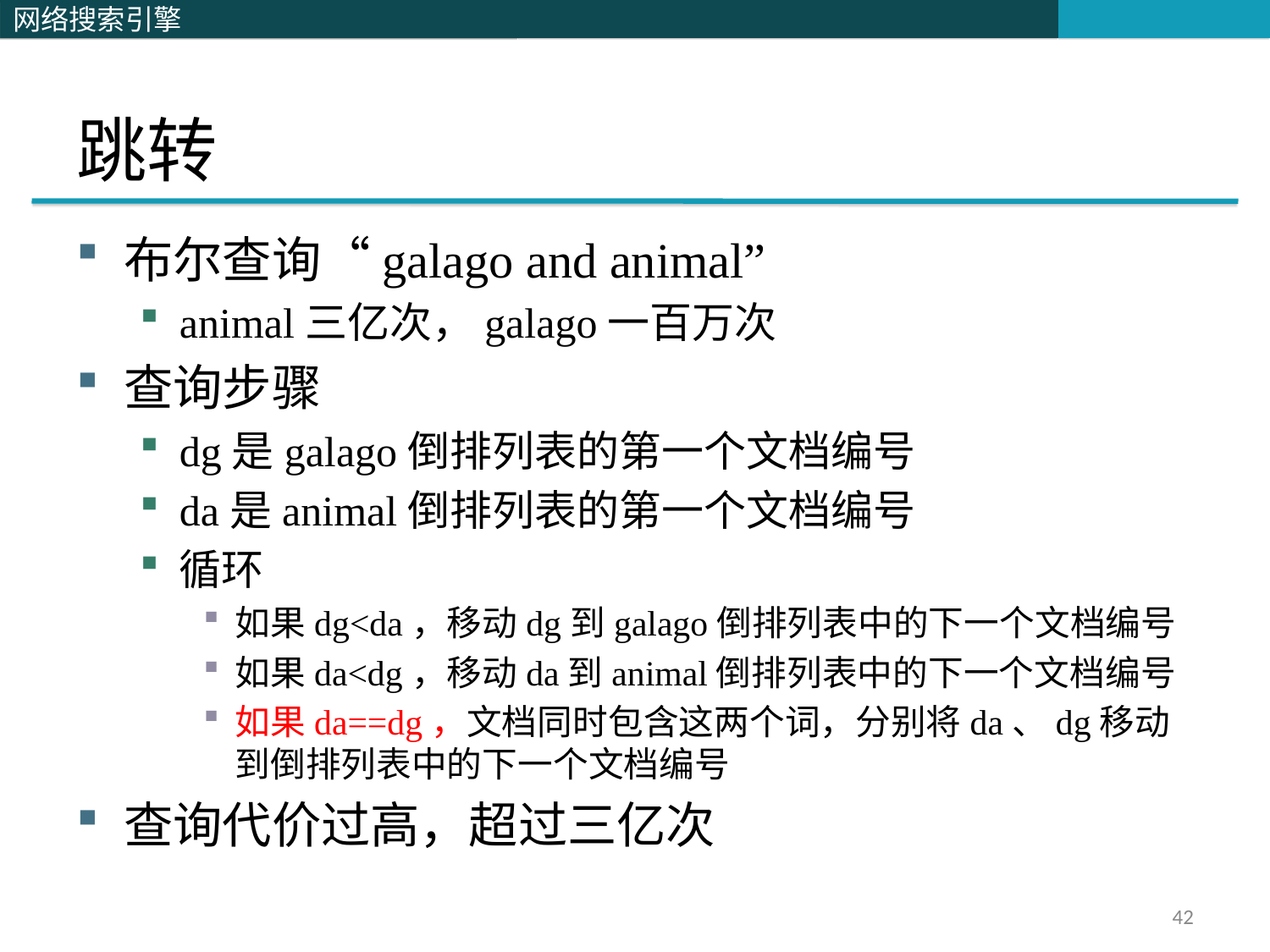

# 跳转
布尔查询“galago and animal”
animal三亿次，galago一百万次
查询步骤
dg是galago倒排列表的第一个文档编号
da是animal倒排列表的第一个文档编号
循环
如果dg<da，移动dg到galago倒排列表中的下一个文档编号
如果da<dg，移动da到animal倒排列表中的下一个文档编号
如果da==dg，文档同时包含这两个词，分别将da、dg移动到倒排列表中的下一个文档编号
查询代价过高，超过三亿次
42